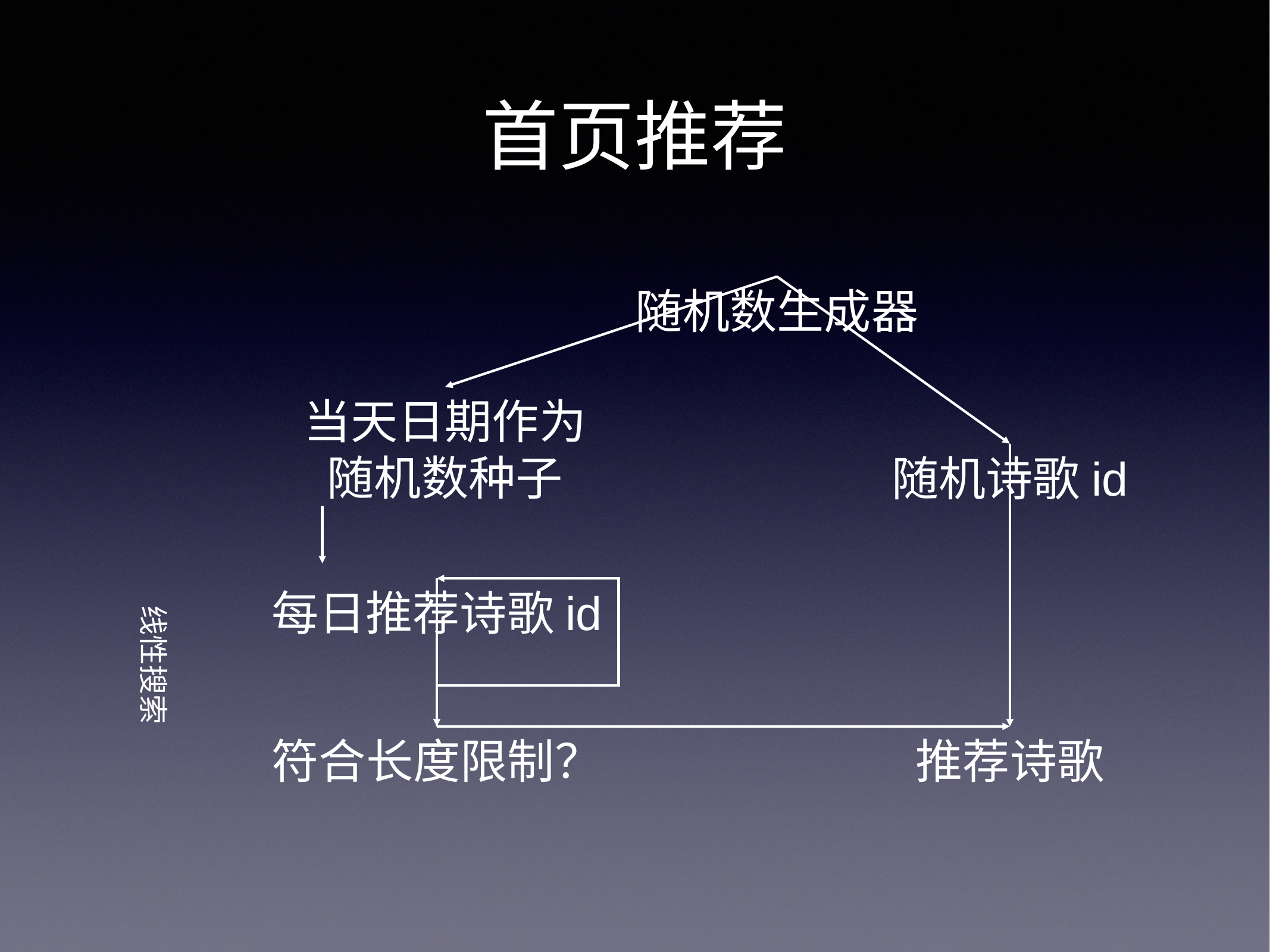

# 首页推荐
随机数生成器
当天日期作为随机数种子
随机诗歌id

每日推荐诗歌id
线性搜索
符合长度限制？
推荐诗歌